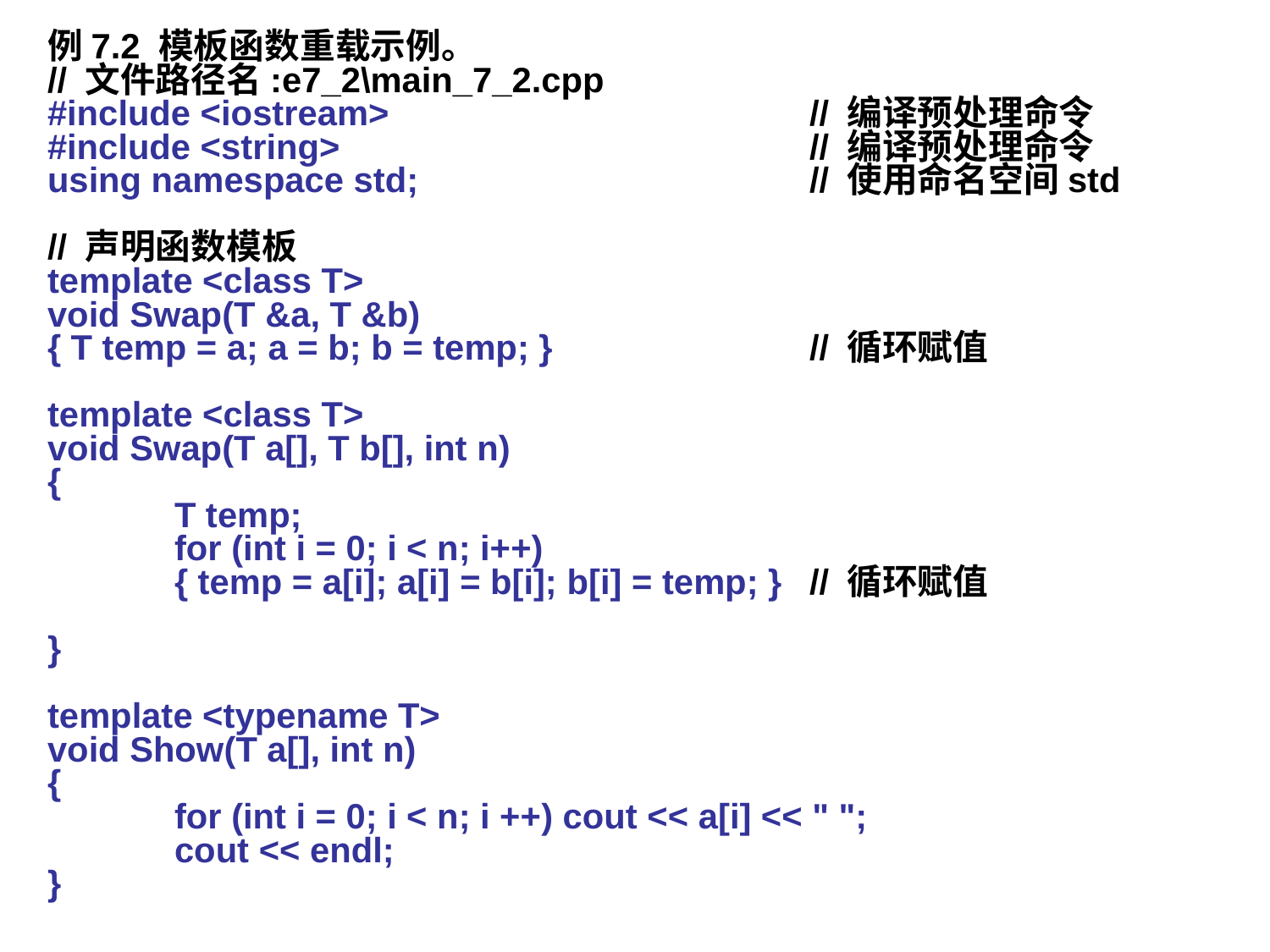

例7.2 模板函数重载示例。
// 文件路径名:e7_2\main_7_2.cpp
#include <iostream>               			// 编译预处理命令
#include <string>               			// 编译预处理命令
using namespace std;				// 使用命名空间std

// 声明函数模板
template <class T>
void Swap(T &a, T &b)
{ T temp = a; a = b; b = temp; }			// 循环赋值

template <class T>
void Swap(T a[], T b[], int n)
{
	T temp;
	for (int i = 0; i < n; i++)
	{ temp = a[i]; a[i] = b[i]; b[i] = temp; } 	// 循环赋值

}

template <typename T>
void Show(T a[], int n)
{
	for (int i = 0; i < n; i ++) cout << a[i] << " ";
	cout << endl;
}